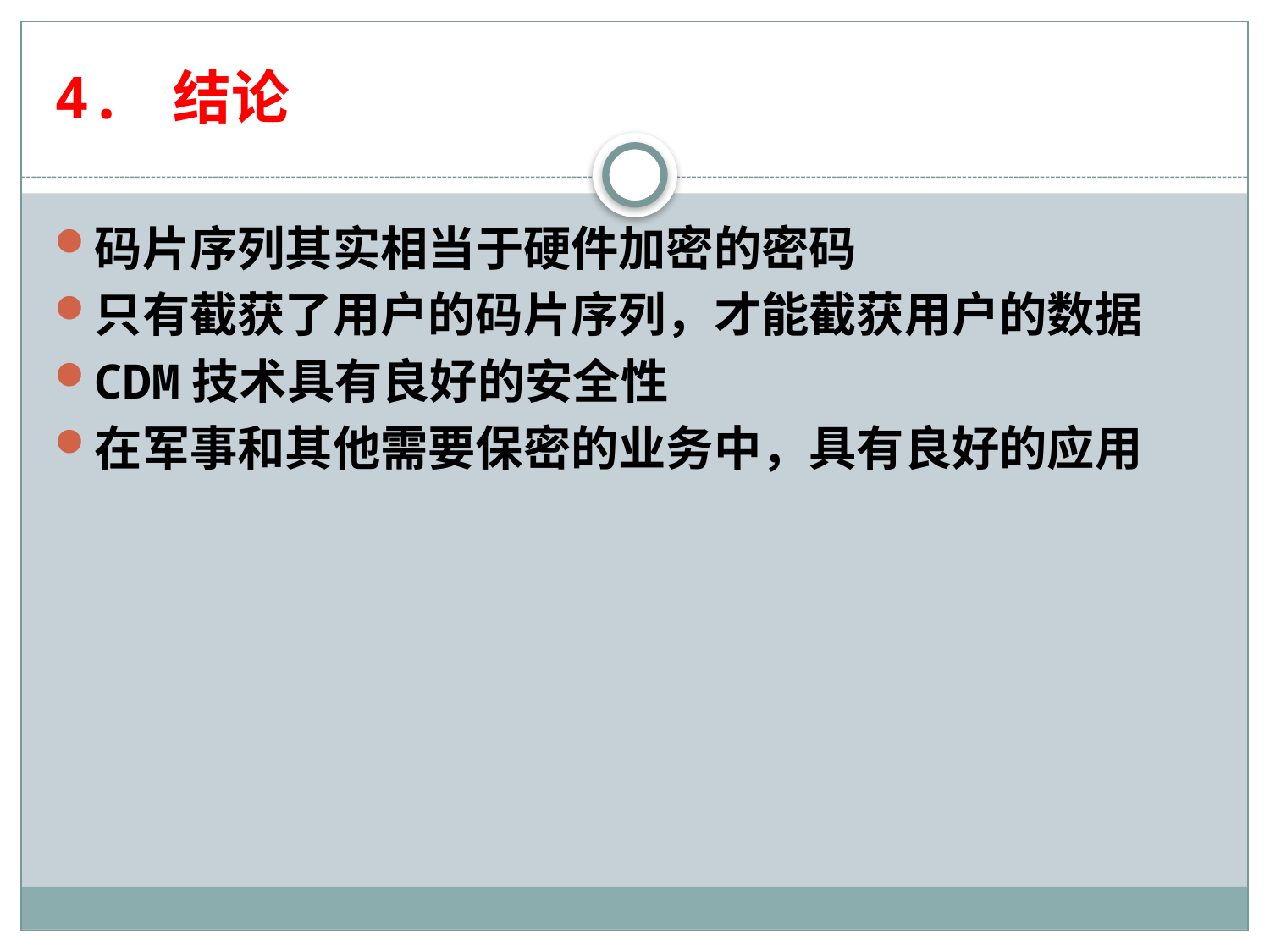

# 4. 结论
码片序列其实相当于硬件加密的密码
只有截获了用户的码片序列，才能截获用户的数据
CDM技术具有良好的安全性
在军事和其他需要保密的业务中，具有良好的应用